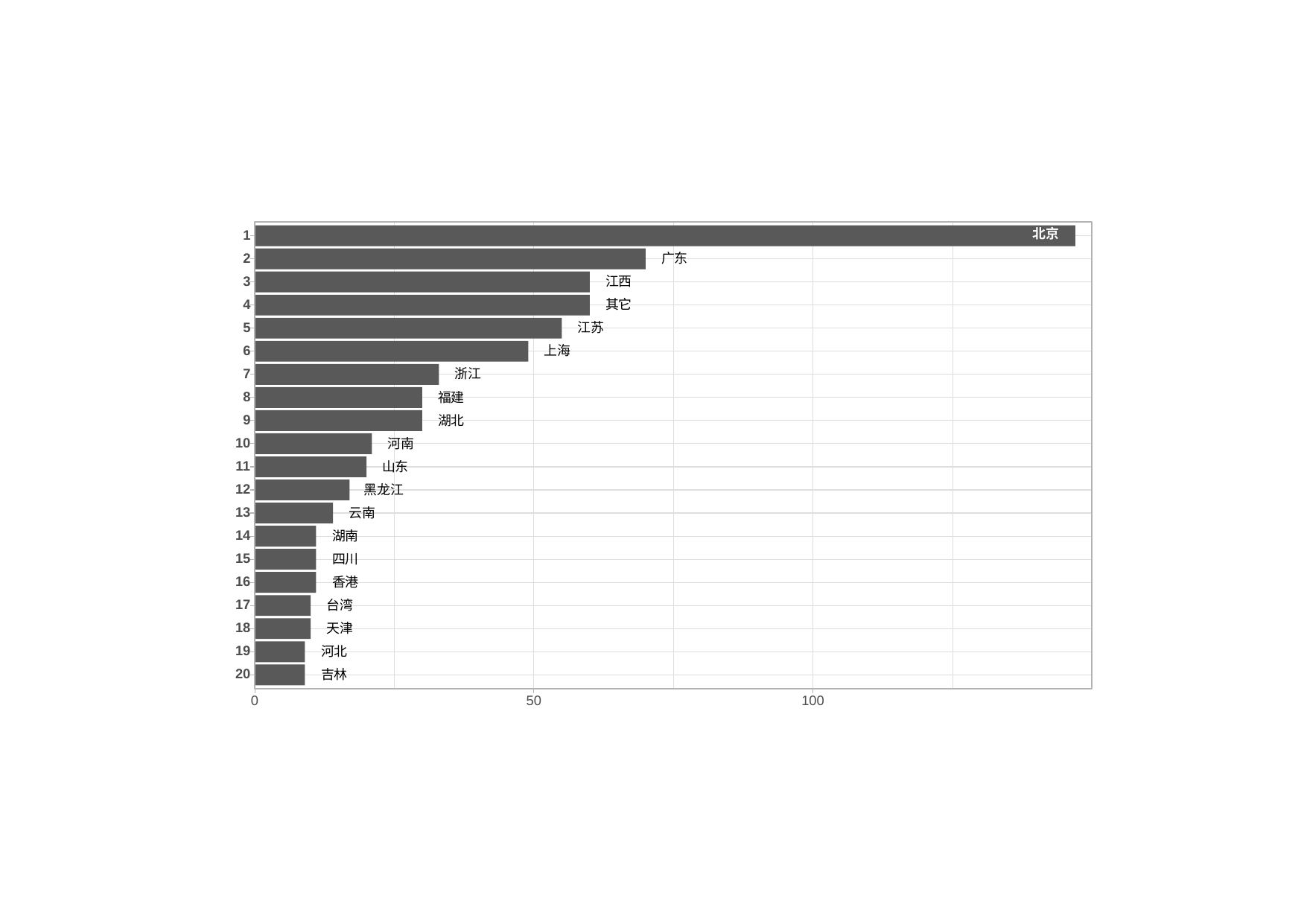

北京
1

2
广东

3
江西

4
其它

5
江苏

6
上海

7
浙江

8
福建

9
湖北

10
河南

11
山东

12
黑龙江

13
云南

14
湖南

15
四川

16
香港

17
台湾

18
天津

19
河北

20
吉林

0
50
100